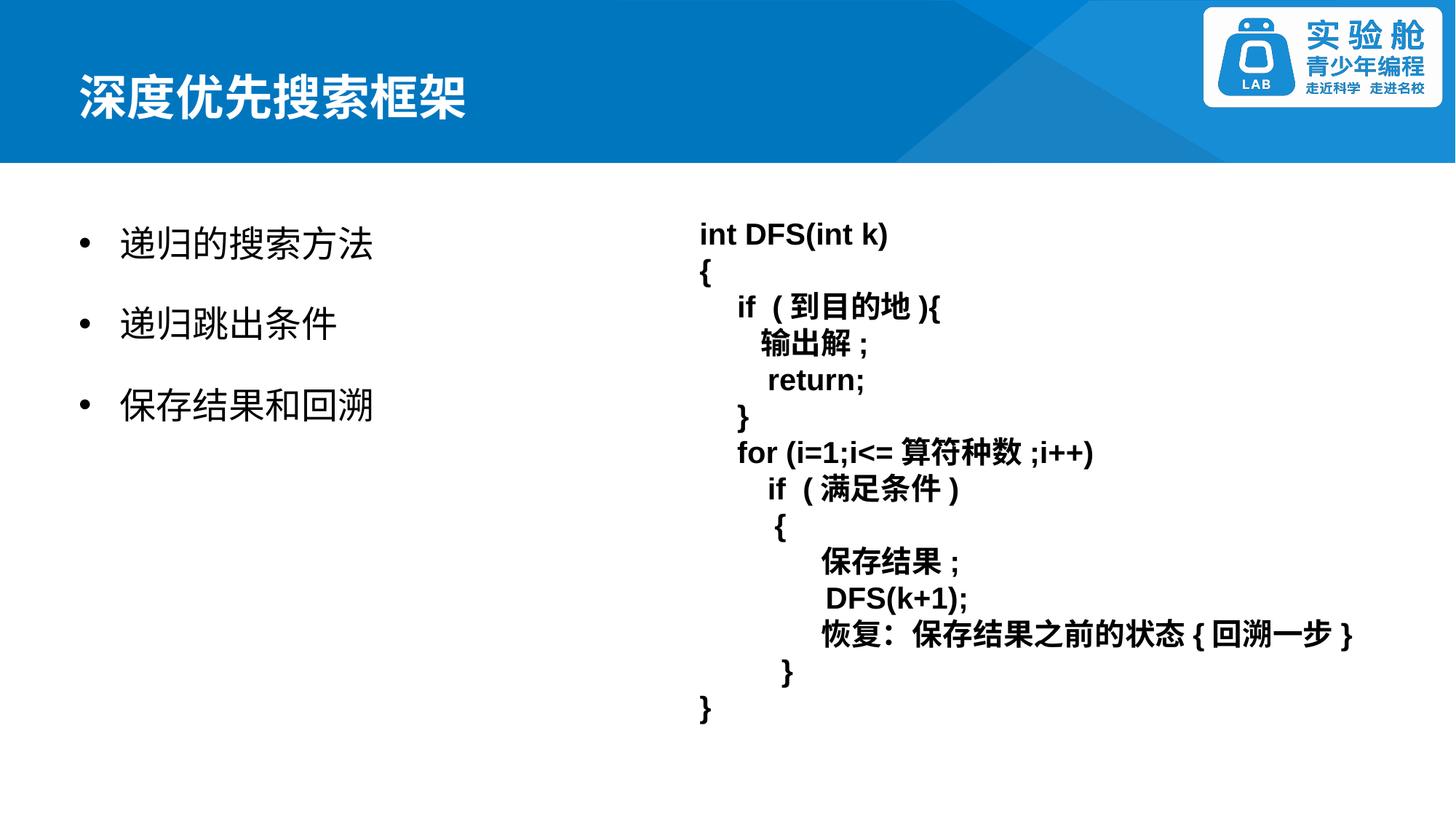

深度优先搜索框架
递归的搜索方法
递归跳出条件
保存结果和回溯
int DFS(int k)
{
　if  (到目的地){
　　输出解;
　　return;
　}
　for (i=1;i<=算符种数;i++)
　　if  (满足条件)
　　 {
　　　　保存结果;
　　　    DFS(k+1);
　　　　恢复：保存结果之前的状态{回溯一步}
　　  }
}